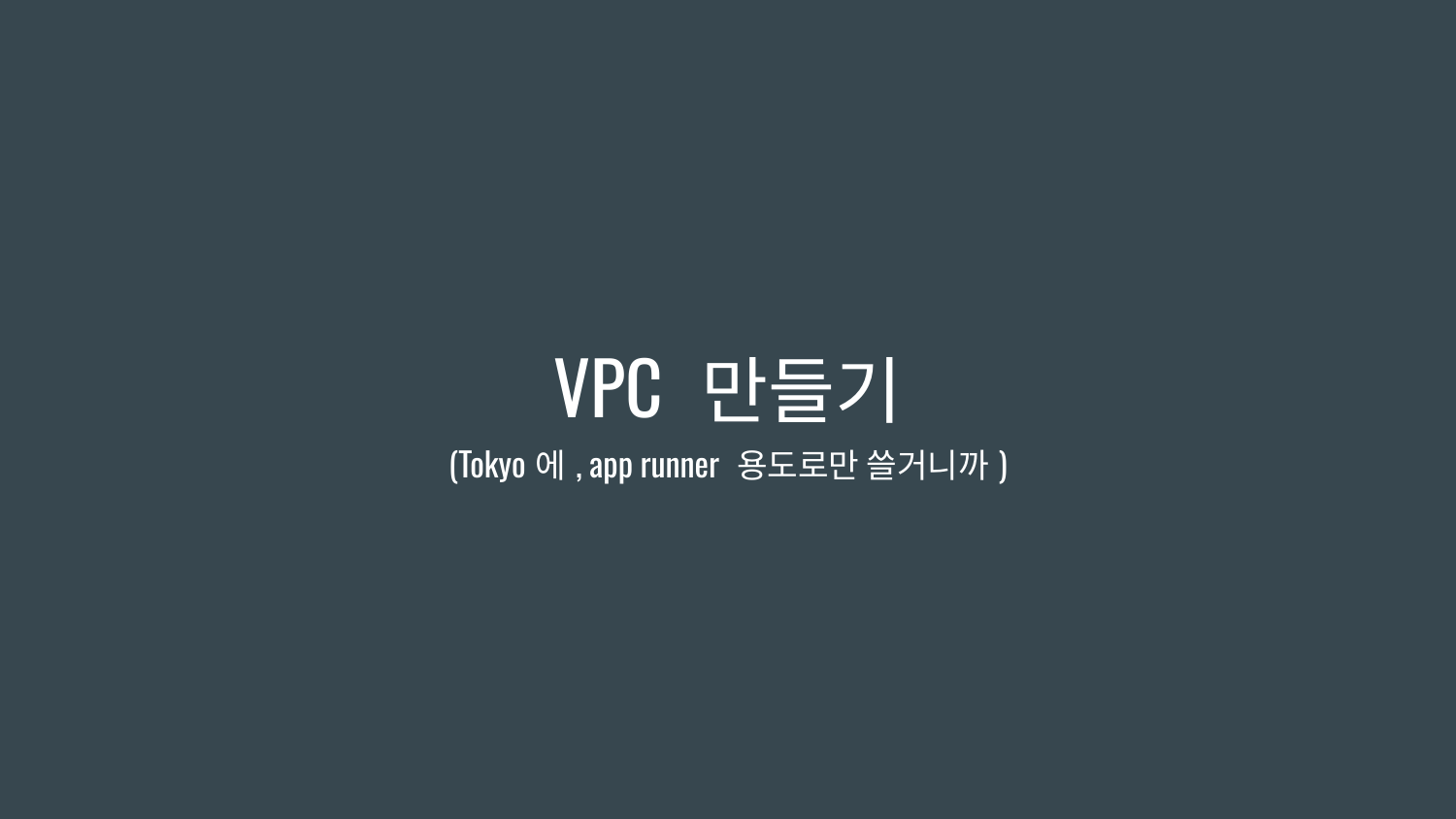

# VPC 만들기
(Tokyo에, app runner 용도로만 쓸거니까)